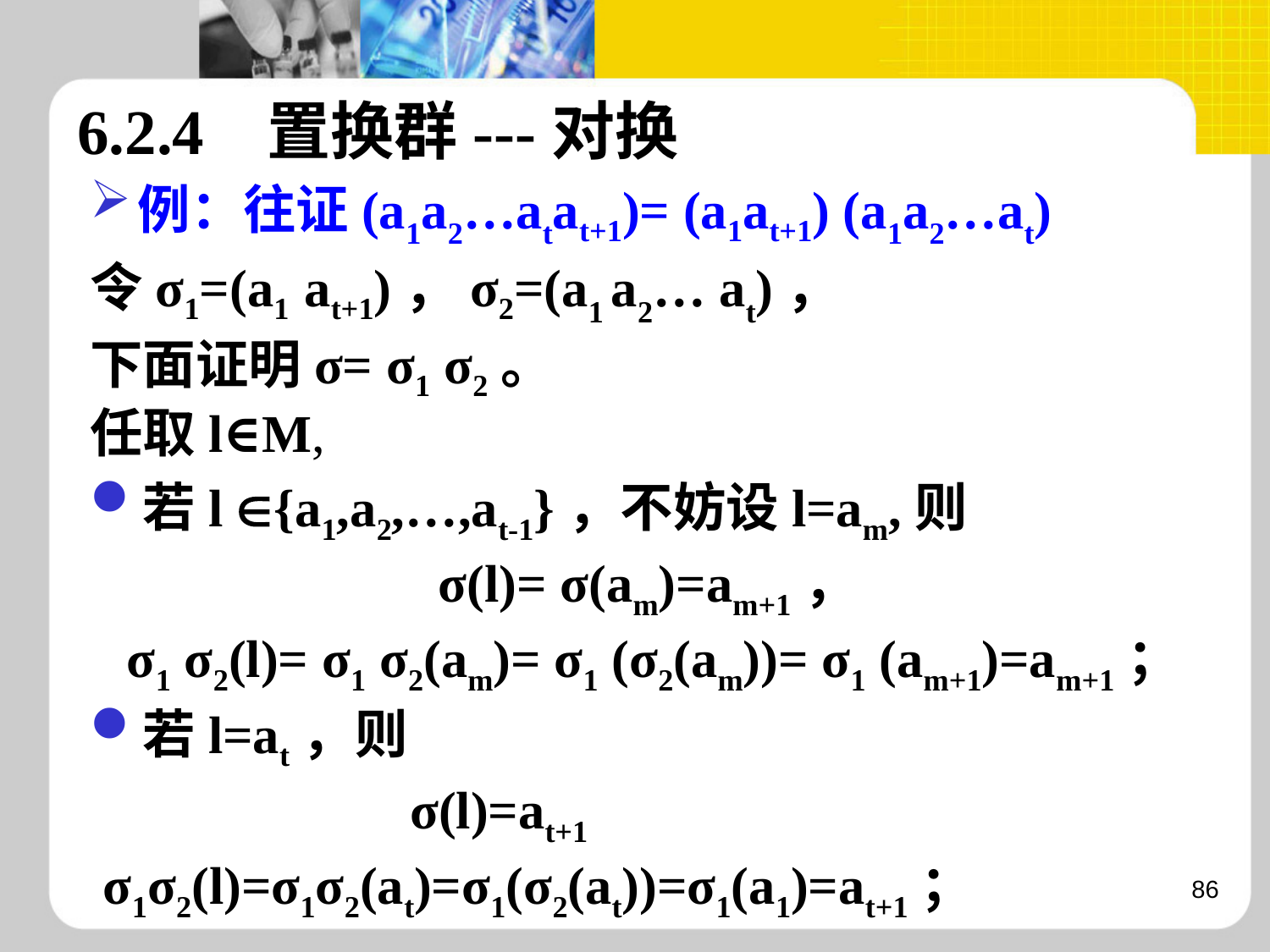

6.2.4   置换群---对换
例：往证(a1a2…atat+1)= (a1at+1) (a1a2…at)
令σ1=(a1  at+1)，σ2=(a1 a2… at)，
下面证明σ= σ1 σ2。
任取l∈M,
若l ∈{a1,a2,…,at-1}，不妨设l=am,则
σ(l)= σ(am)=am+1，
σ1 σ2(l)= σ1 σ2(am)= σ1 (σ2(am))= σ1 (am+1)=am+1；
若l=at，则
                        σ(l)=at+1
 σ1σ2(l)=σ1σ2(at)=σ1(σ2(at))=σ1(a1)=at+1；
86